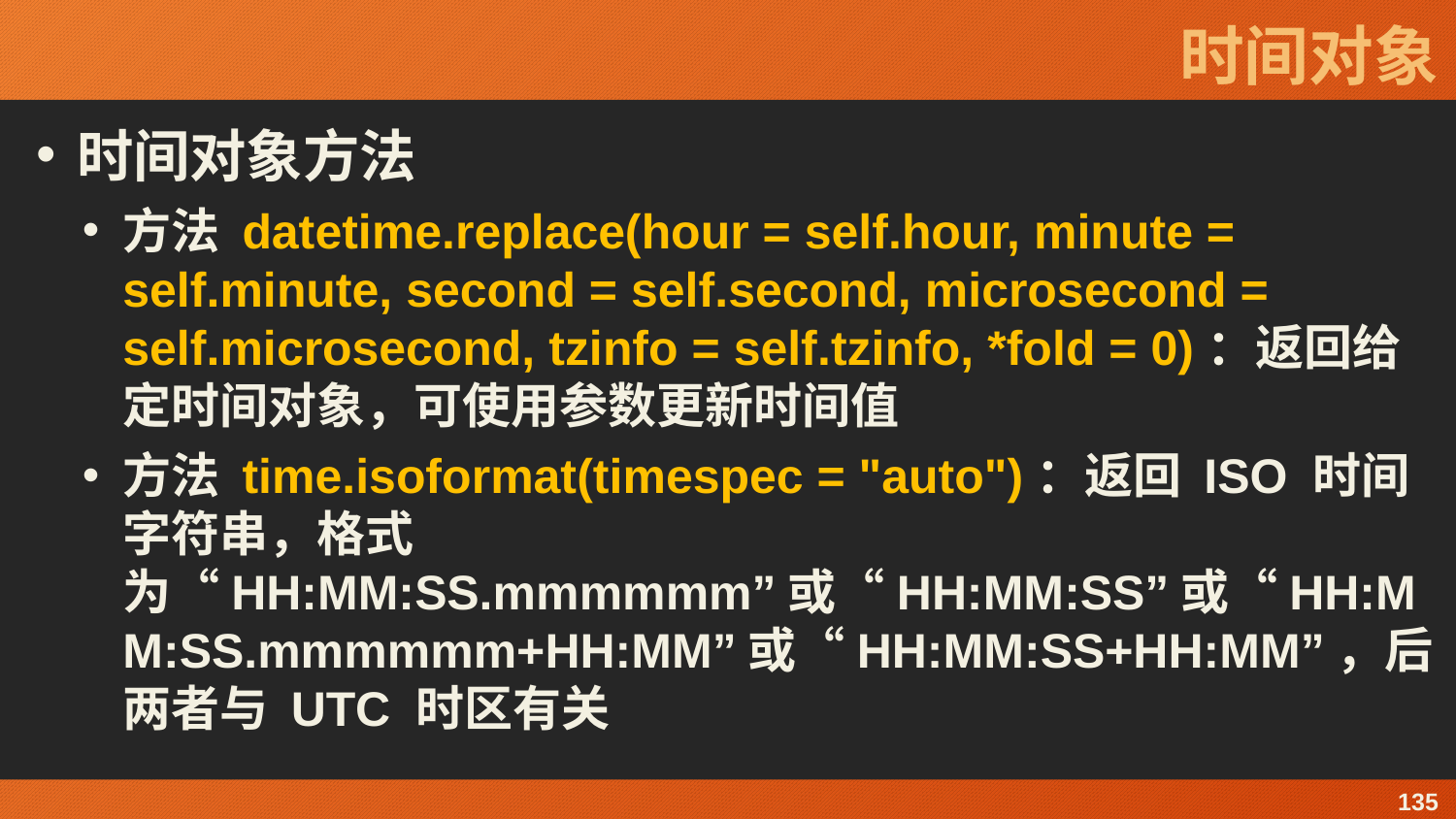

# 时间对象
时间对象方法
方法 datetime.replace(hour = self.hour, minute = self.minute, second = self.second, microsecond = self.microsecond, tzinfo = self.tzinfo, *fold = 0)：返回给定时间对象，可使用参数更新时间值
方法 time.isoformat(timespec = "auto")：返回 ISO 时间字符串，格式为“HH:MM:SS.mmmmmm”或“HH:MM:SS”或“HH:MM:SS.mmmmmm+HH:MM”或“HH:MM:SS+HH:MM”，后两者与 UTC 时区有关

135